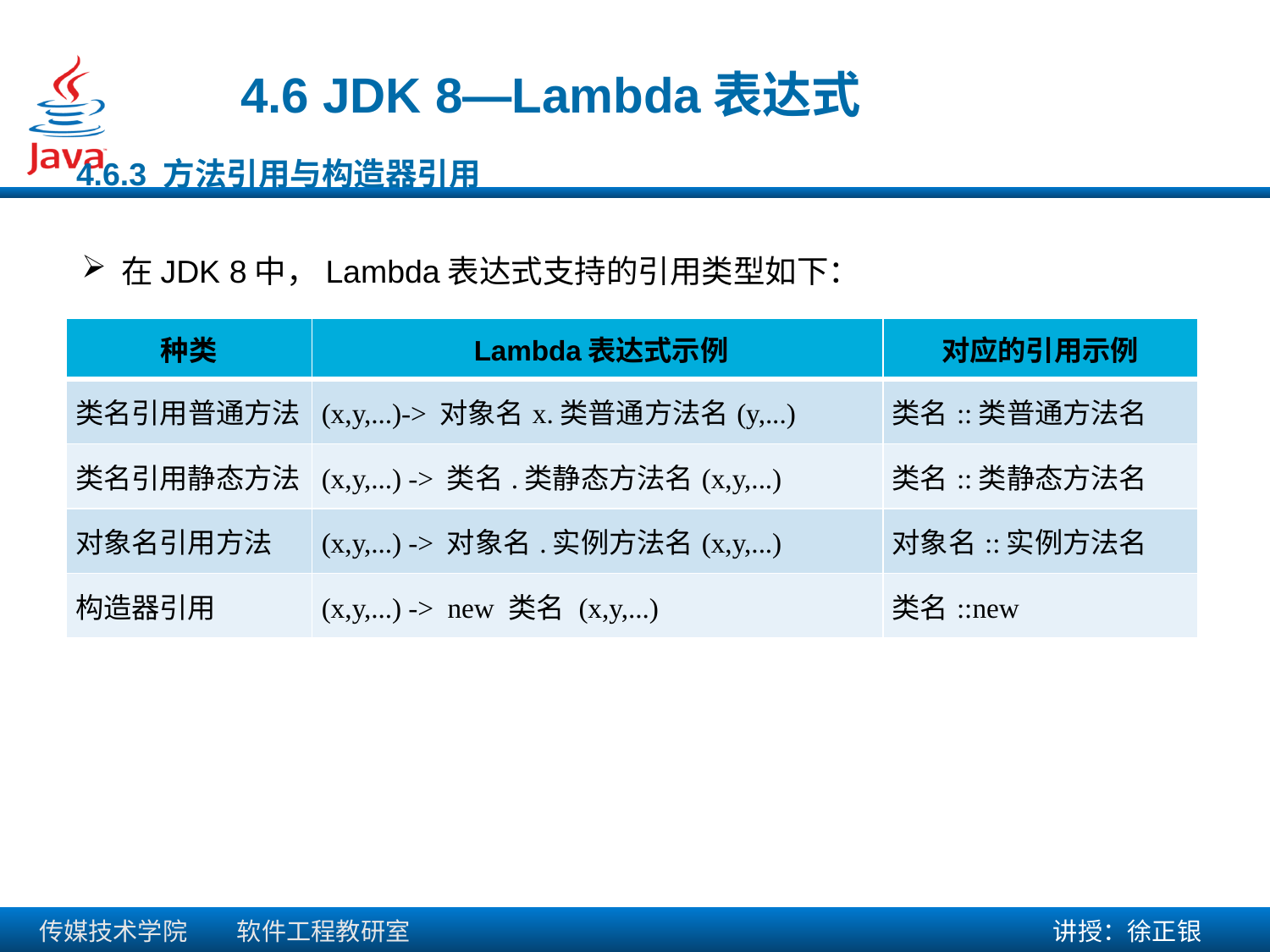

4.6 JDK 8—Lambda表达式
4.6.3 方法引用与构造器引用
在JDK 8中，Lambda表达式支持的引用类型如下：
| 种类 | Lambda表达式示例 | 对应的引用示例 |
| --- | --- | --- |
| 类名引用普通方法 | (x,y,...)-> 对象名x.类普通方法名(y,...) | 类名::类普通方法名 |
| 类名引用静态方法 | (x,y,...) -> 类名.类静态方法名(x,y,...) | 类名::类静态方法名 |
| 对象名引用方法 | (x,y,...) -> 对象名.实例方法名(x,y,...) | 对象名::实例方法名 |
| 构造器引用 | (x,y,...) -> new 类名 (x,y,...) | 类名::new |